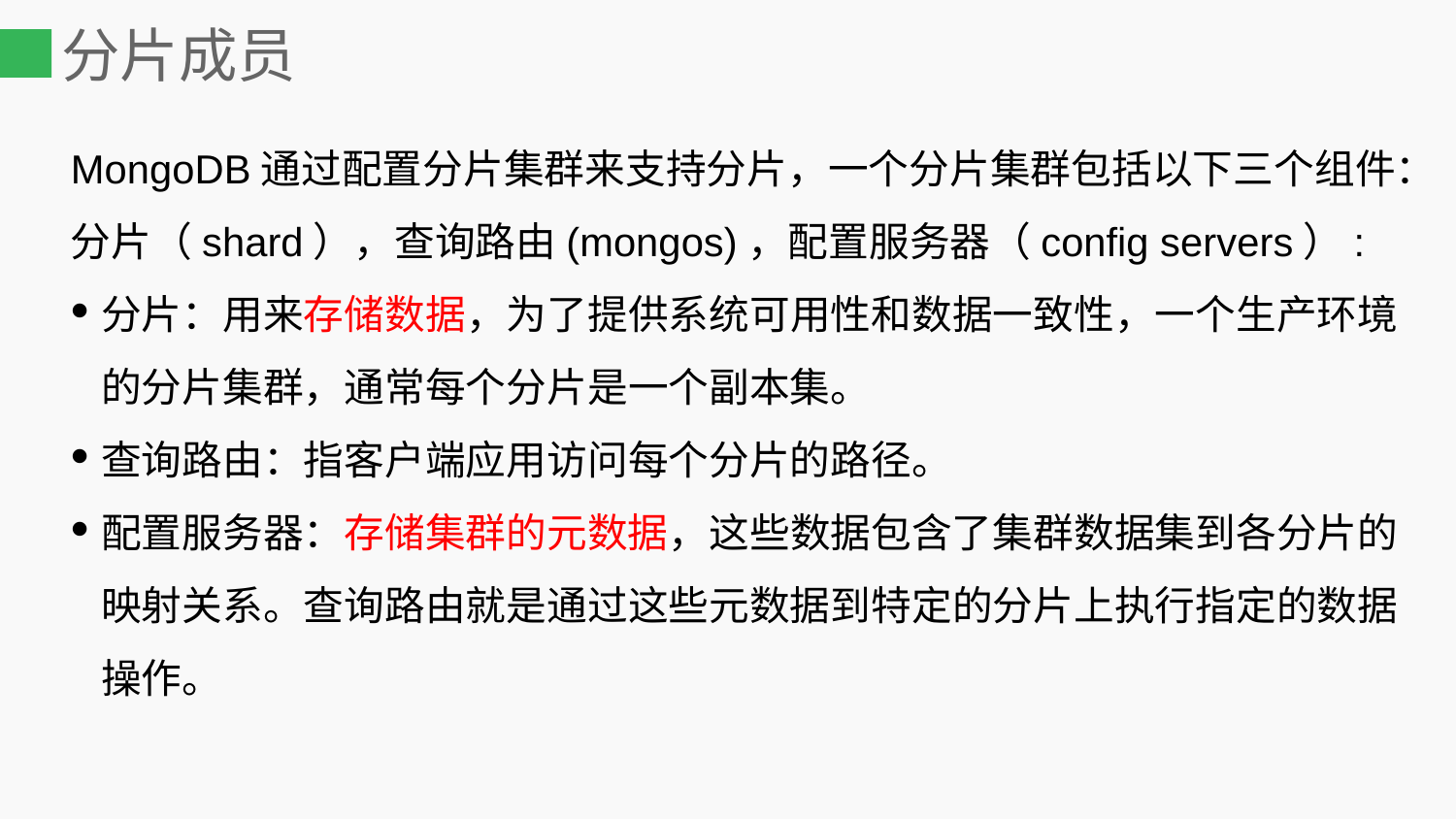

# 分片成员
MongoDB通过配置分片集群来支持分片，一个分片集群包括以下三个组件：分片（shard），查询路由(mongos)，配置服务器（config servers）:
分片：用来存储数据，为了提供系统可用性和数据一致性，一个生产环境的分片集群，通常每个分片是一个副本集。
查询路由：指客户端应用访问每个分片的路径。
配置服务器：存储集群的元数据，这些数据包含了集群数据集到各分片的映射关系。查询路由就是通过这些元数据到特定的分片上执行指定的数据操作。